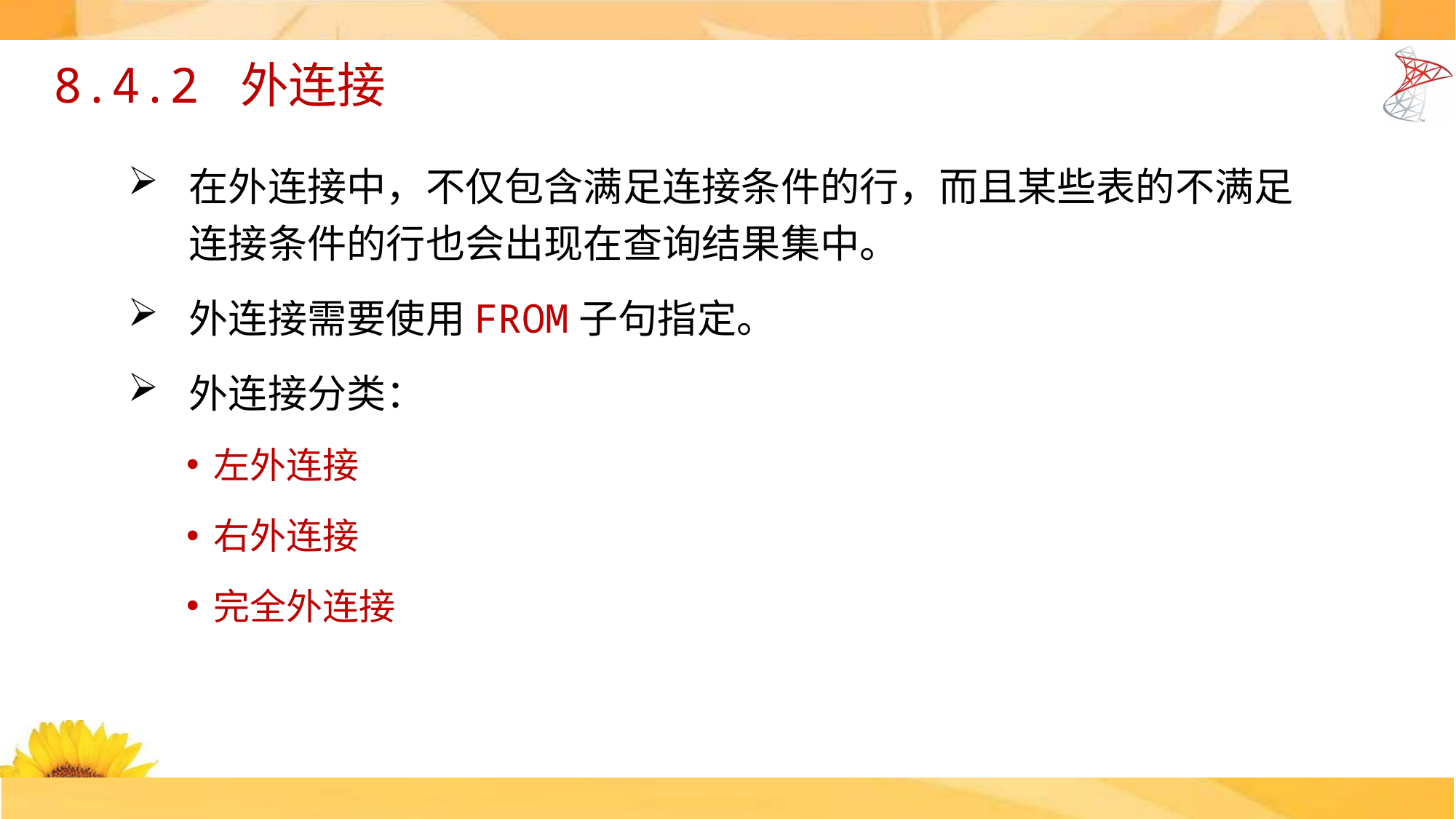

# 8.4.2 外连接
在外连接中，不仅包含满足连接条件的行，而且某些表的不满足连接条件的行也会出现在查询结果集中。
外连接需要使用FROM子句指定。
外连接分类：
左外连接
右外连接
完全外连接